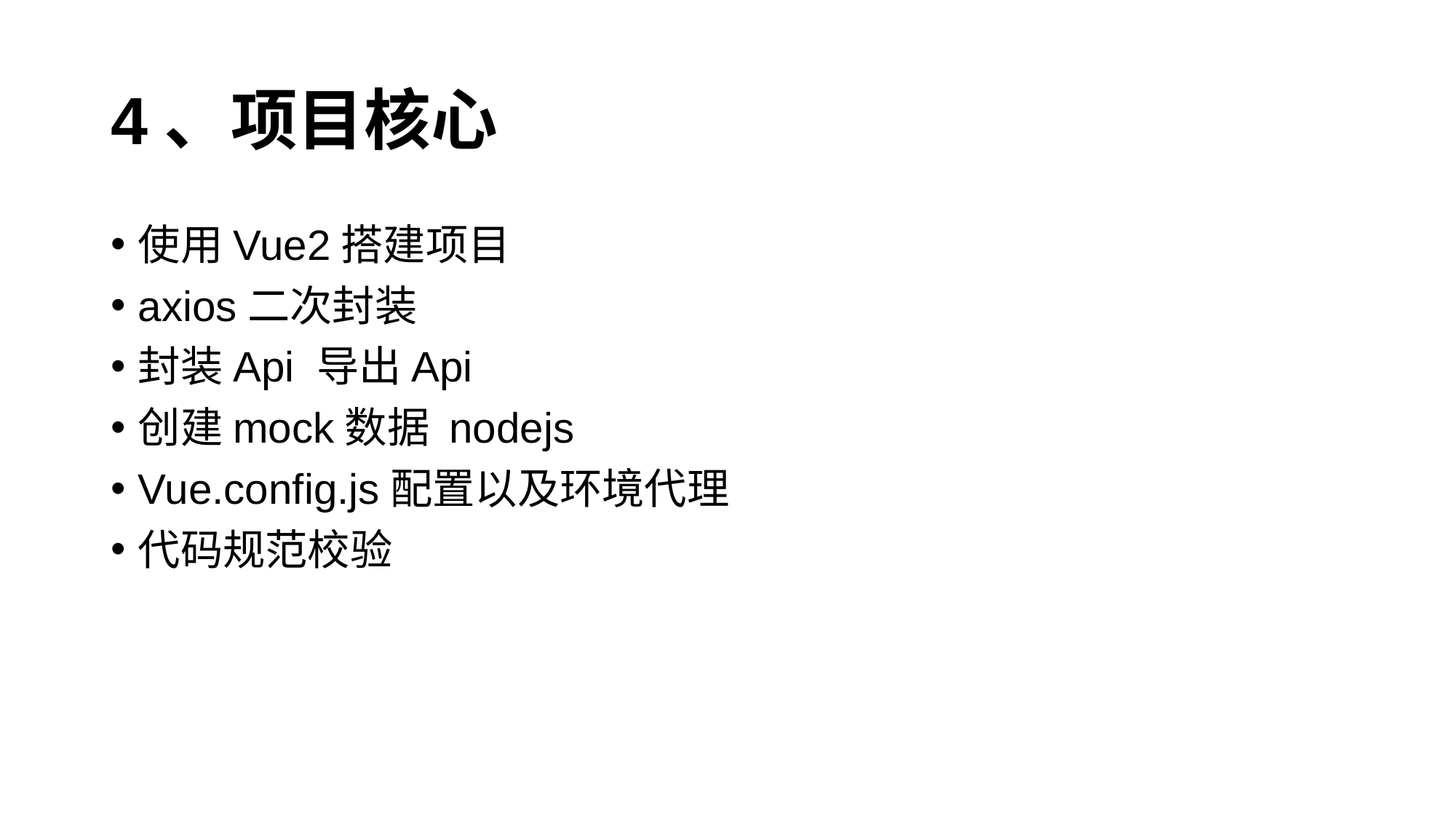

# 4、项目核心
使用Vue2搭建项目
axios二次封装
封装Api 导出Api
创建mock数据 nodejs
Vue.config.js配置以及环境代理
代码规范校验